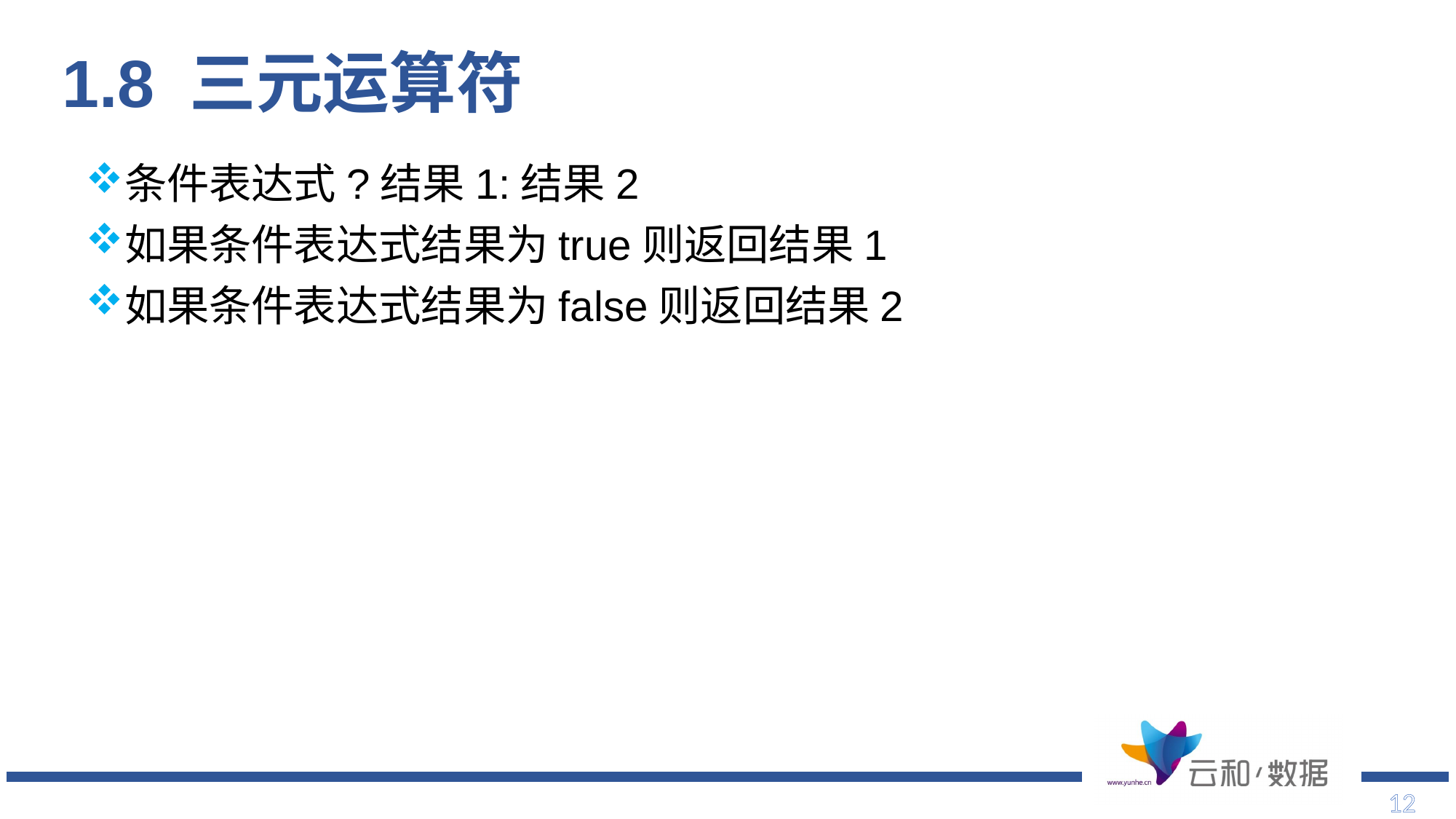

# 1.8 三元运算符
条件表达式?结果1:结果2
如果条件表达式结果为true则返回结果1
如果条件表达式结果为false则返回结果2